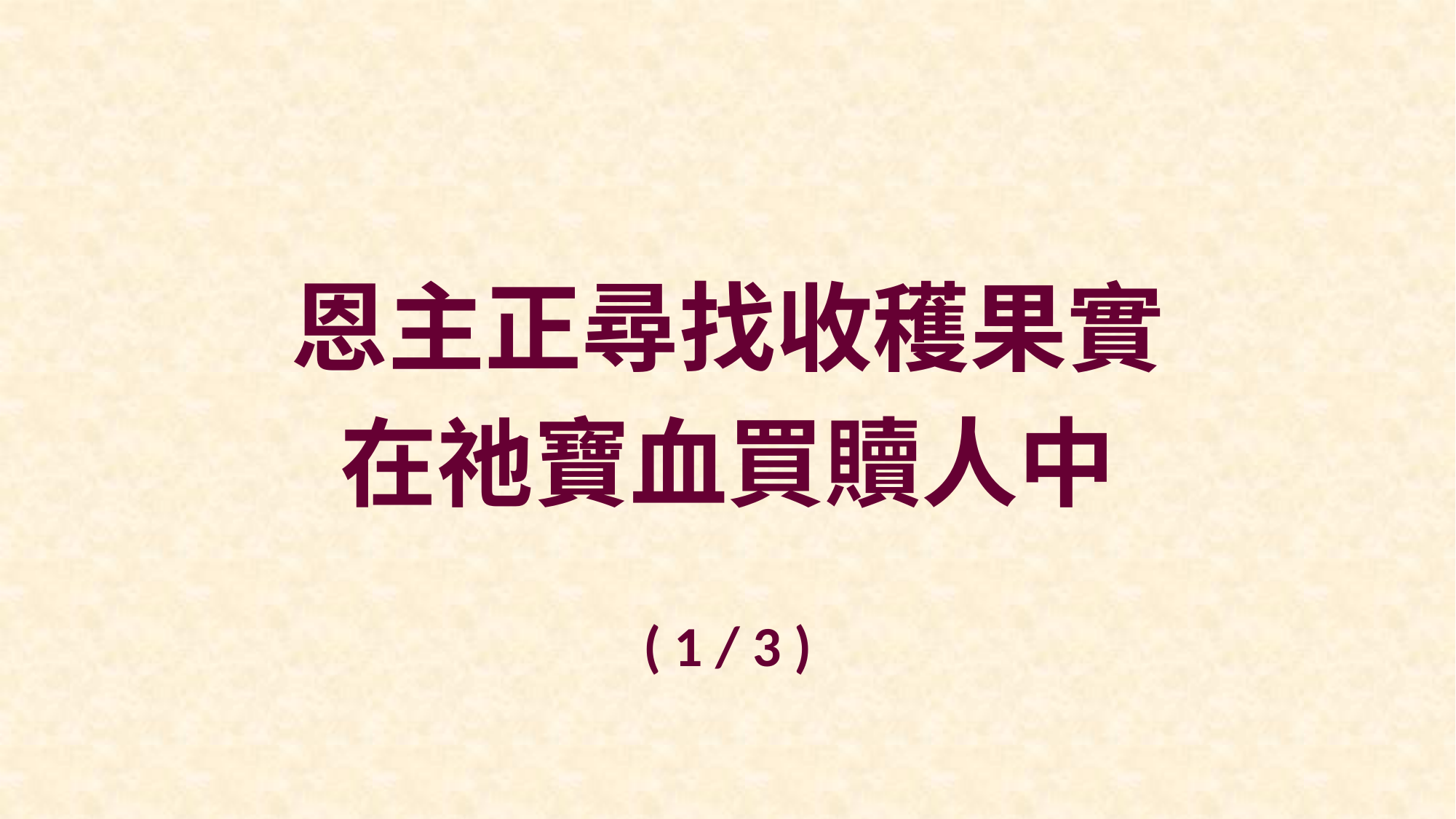

恩主正尋找收穫果實
在祂寶血買贖人中
( 1 / 3 )